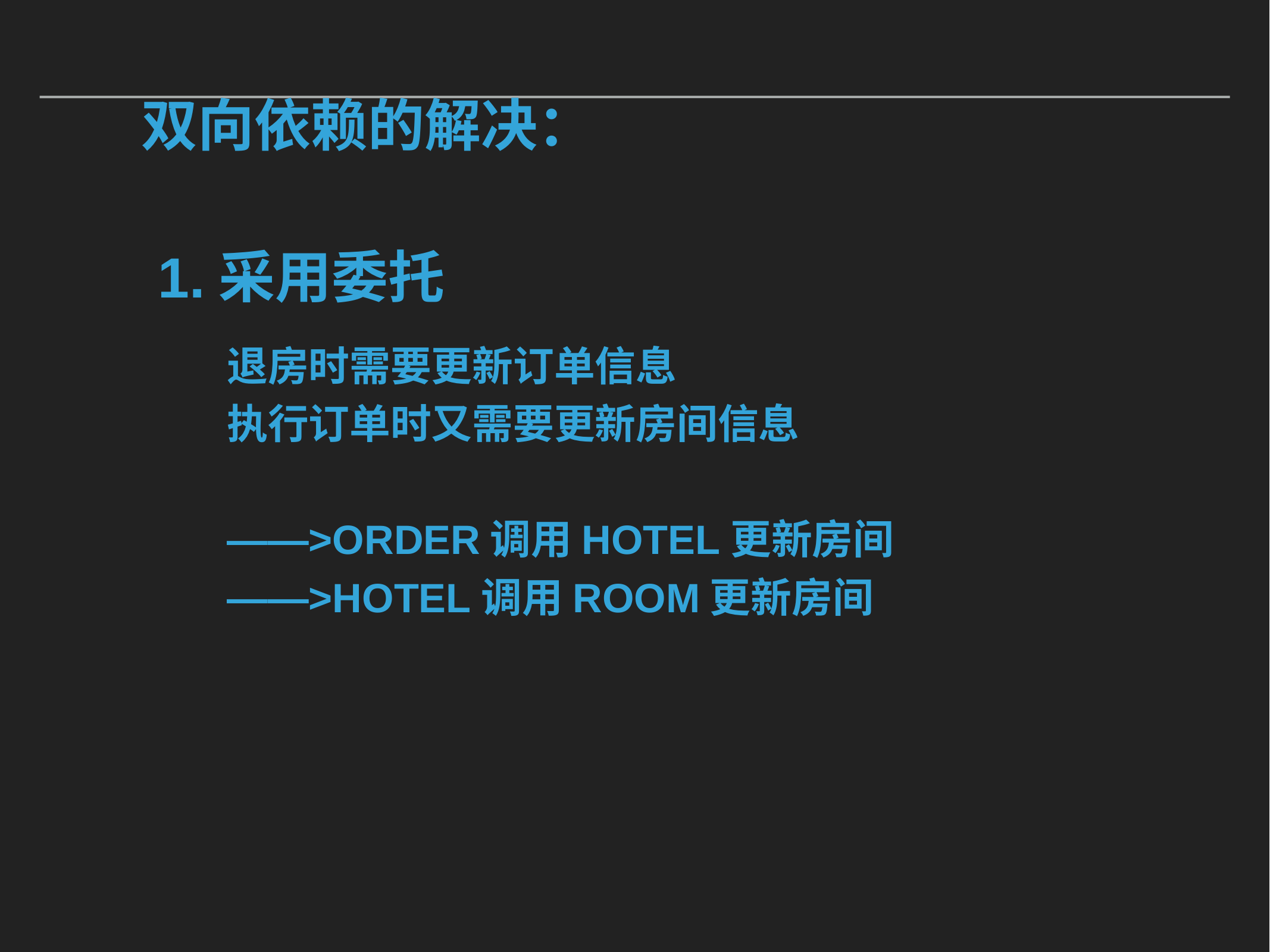

# 双向依赖的解决：
1.采用委托
退房时需要更新订单信息
执行订单时又需要更新房间信息

——>order调用hotel更新房间
——>hotel调用room更新房间